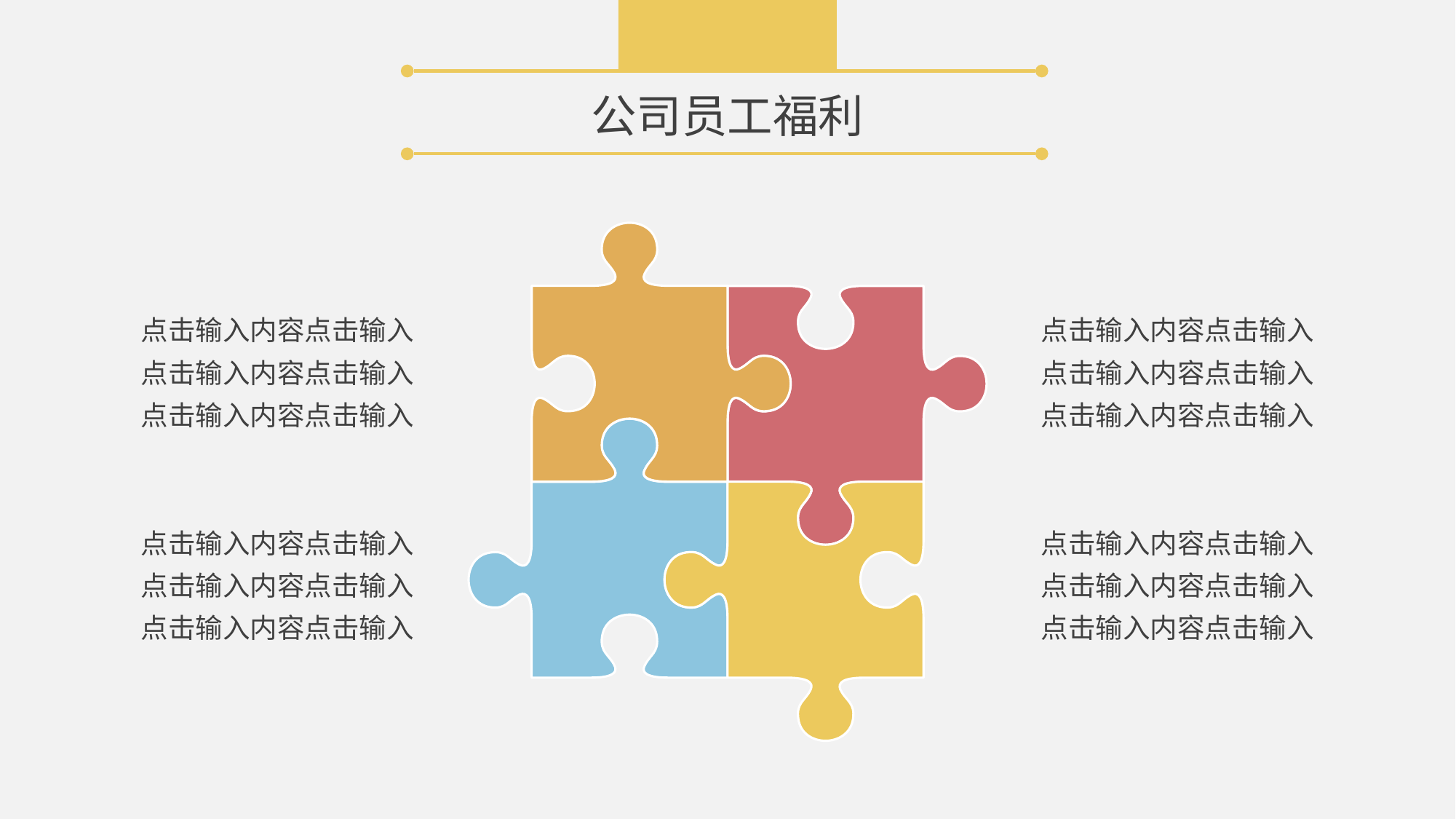

公司员工福利

点击输入内容点击输入
点击输入内容点击输入
点击输入内容点击输入
点击输入内容点击输入
点击输入内容点击输入
点击输入内容点击输入
点击输入内容点击输入
点击输入内容点击输入
点击输入内容点击输入
点击输入内容点击输入
点击输入内容点击输入
点击输入内容点击输入